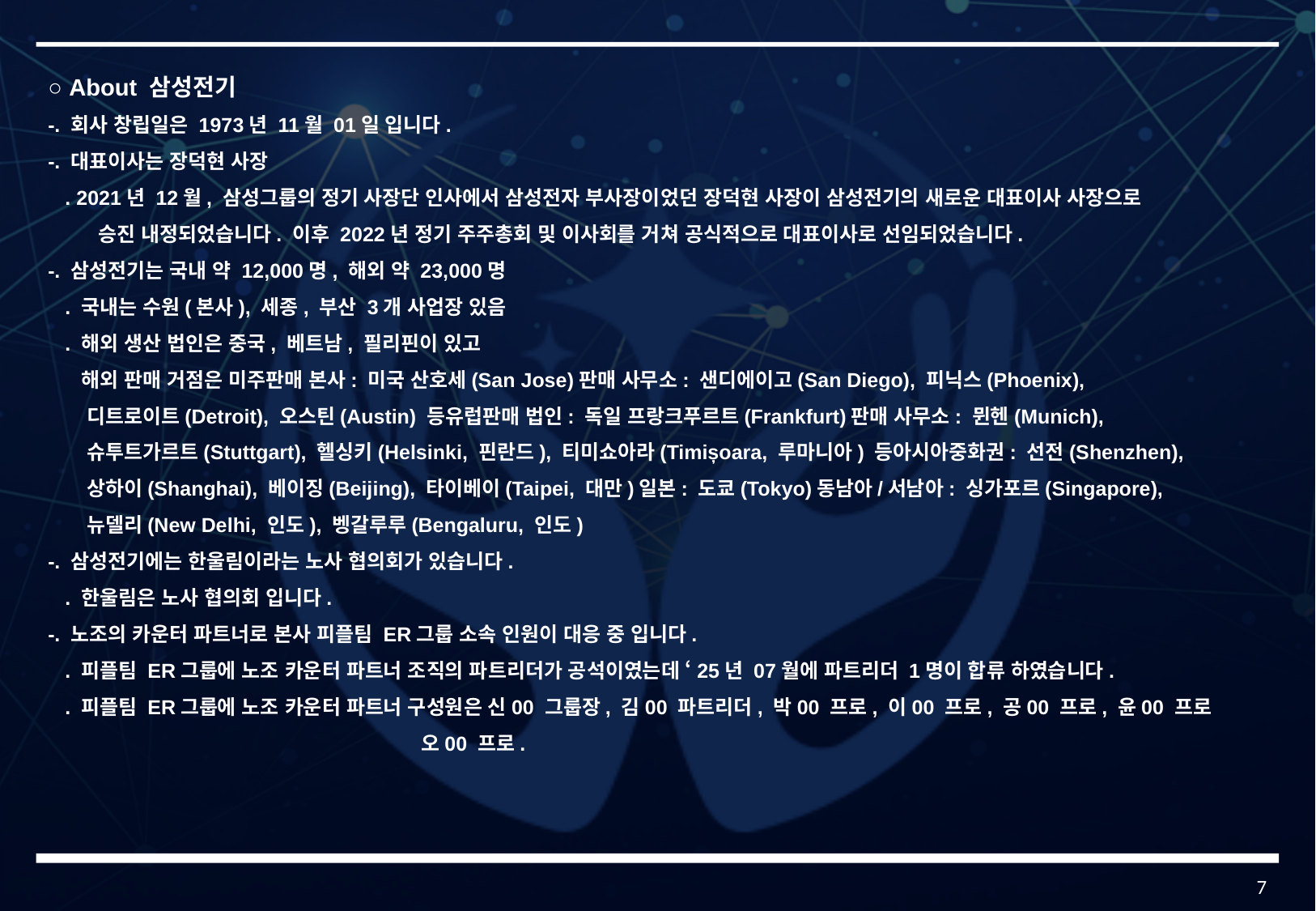

○ About 삼성전기
-. 회사 창립일은 1973년 11월 01일 입니다.
-. 대표이사는 장덕현 사장
   . 2021년 12월, 삼성그룹의 정기 사장단 인사에서 삼성전자 부사장이었던 장덕현 사장이 삼성전기의 새로운 대표이사 사장으로
        승진 내정되었습니다. 이후 2022년 정기 주주총회 및 이사회를 거쳐 공식적으로 대표이사로 선임되었습니다.
-. 삼성전기는 국내 약 12,000명, 해외 약 23,000명
   . 국내는 수원(본사), 세종, 부산 3개 사업장 있음
   . 해외 생산 법인은 중국, 베트남, 필리핀이 있고
     해외 판매 거점은 미주판매 본사: 미국 산호세(San Jose)판매 사무소: 샌디에이고(San Diego), 피닉스(Phoenix),
      디트로이트(Detroit), 오스틴(Austin) 등유럽판매 법인: 독일 프랑크푸르트(Frankfurt)판매 사무소: 뮌헨(Munich),
      슈투트가르트(Stuttgart), 헬싱키(Helsinki, 핀란드), 티미쇼아라(Timișoara, 루마니아) 등아시아중화권: 선전(Shenzhen),
      상하이(Shanghai), 베이징(Beijing), 타이베이(Taipei, 대만)일본: 도쿄(Tokyo)동남아/서남아: 싱가포르(Singapore),
      뉴델리(New Delhi, 인도), 벵갈루루(Bengaluru, 인도)
-. 삼성전기에는 한울림이라는 노사 협의회가 있습니다.
   . 한울림은 노사 협의회 입니다.
-. 노조의 카운터 파트너로 본사 피플팀 ER그룹 소속 인원이 대응 중 입니다.
   . 피플팀 ER그룹에 노조 카운터 파트너 조직의 파트리더가 공석이였는데 ‘25년 07월에 파트리더 1명이 합류 하였습니다.
   . 피플팀 ER그룹에 노조 카운터 파트너 구성원은 신00 그룹장, 김00 파트리더, 박00 프로, 이00 프로, 공00 프로, 윤00 프로
                                                                 오00 프로.

7